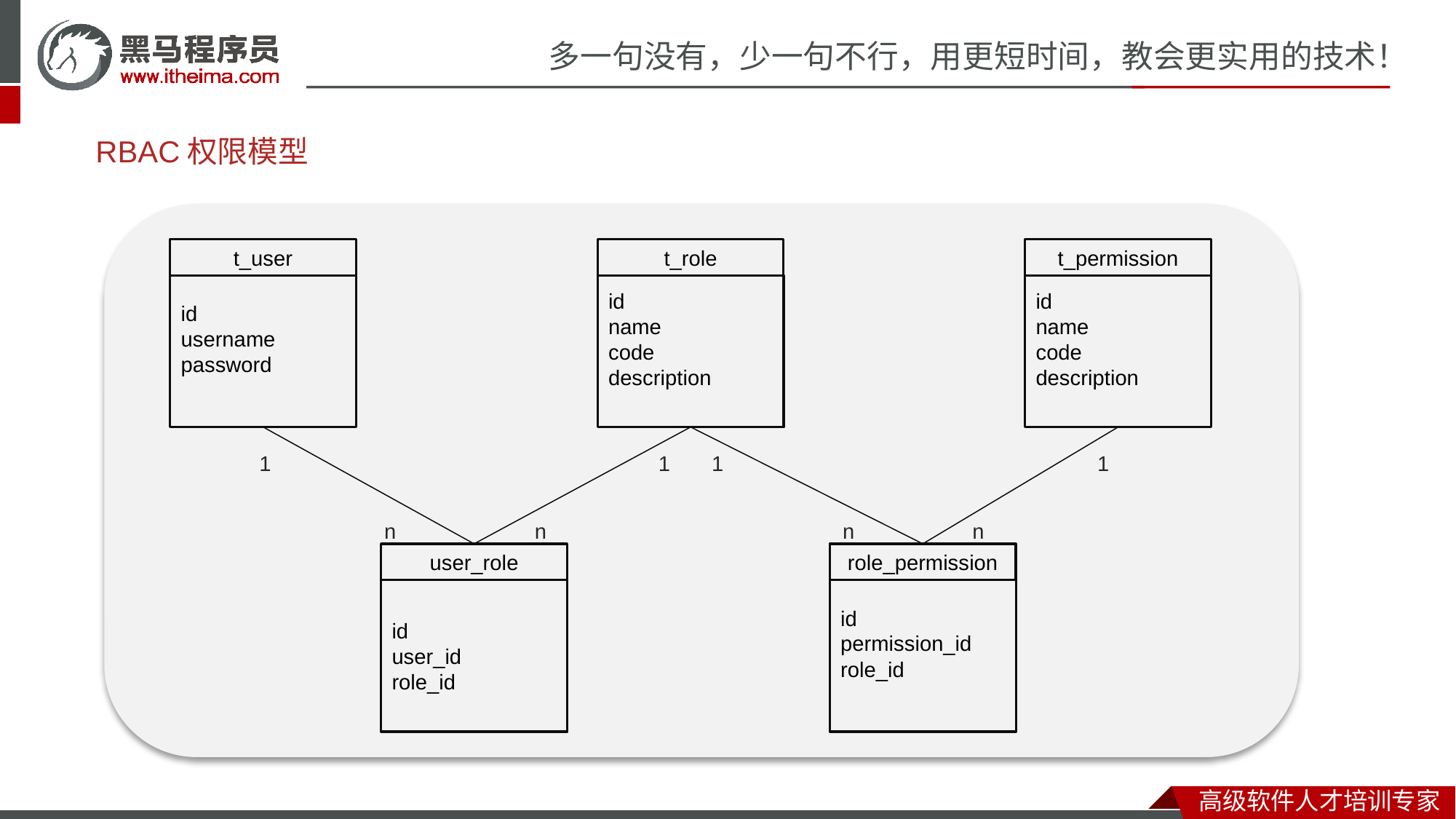

# RBAC权限模型

t_user
id
username
password

t_role
id
name
code
description

t_permission
id
name
code
description

1
1
1
1
n
n
n
n
user_role
id
user_id
role_id
role_permission
id
permission_id
role_id